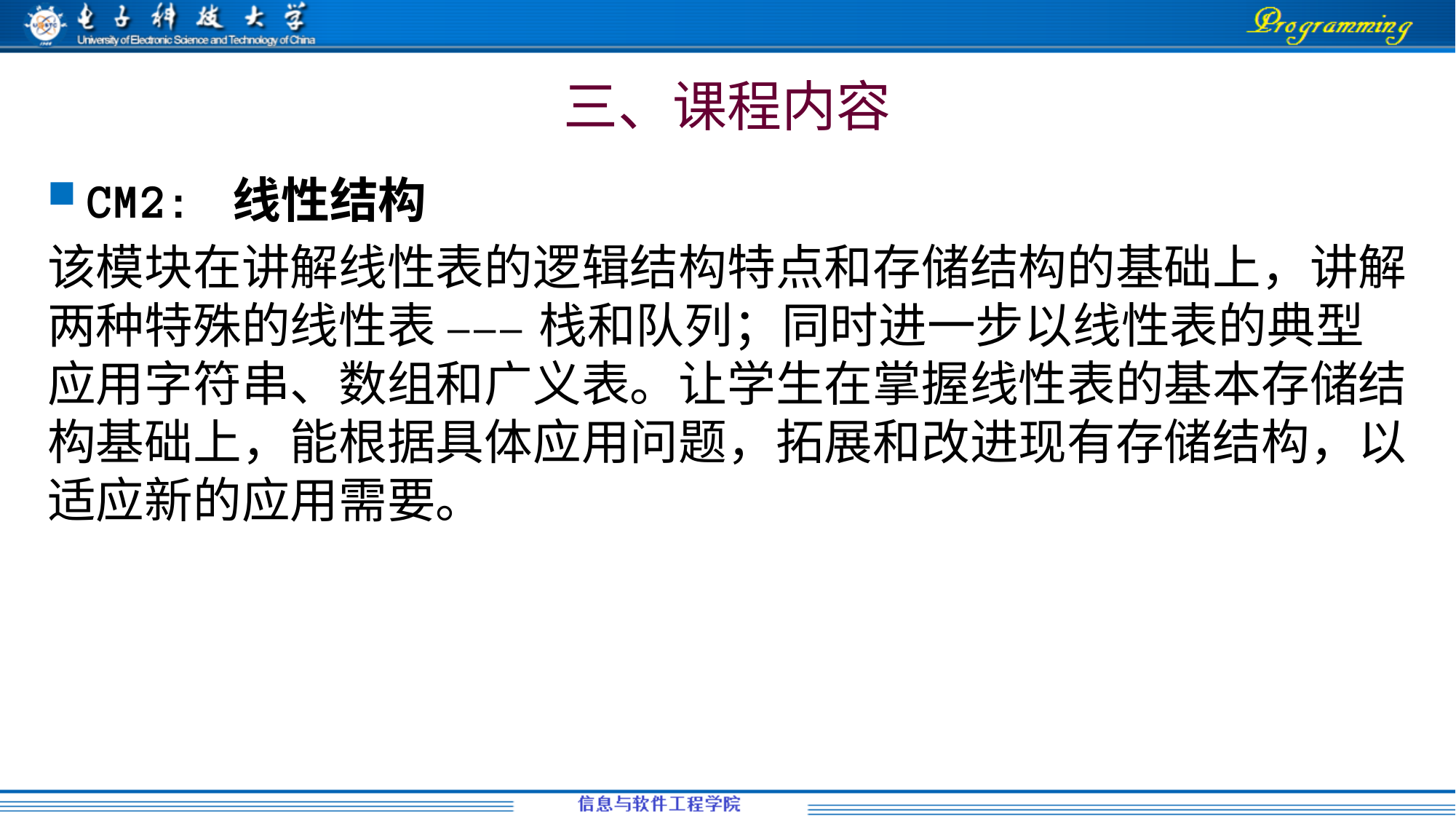

# 三、课程内容
CM2: 线性结构
该模块在讲解线性表的逻辑结构特点和存储结构的基础上，讲解两种特殊的线性表---栈和队列；同时进一步以线性表的典型应用字符串、数组和广义表。让学生在掌握线性表的基本存储结构基础上，能根据具体应用问题，拓展和改进现有存储结构，以适应新的应用需要。